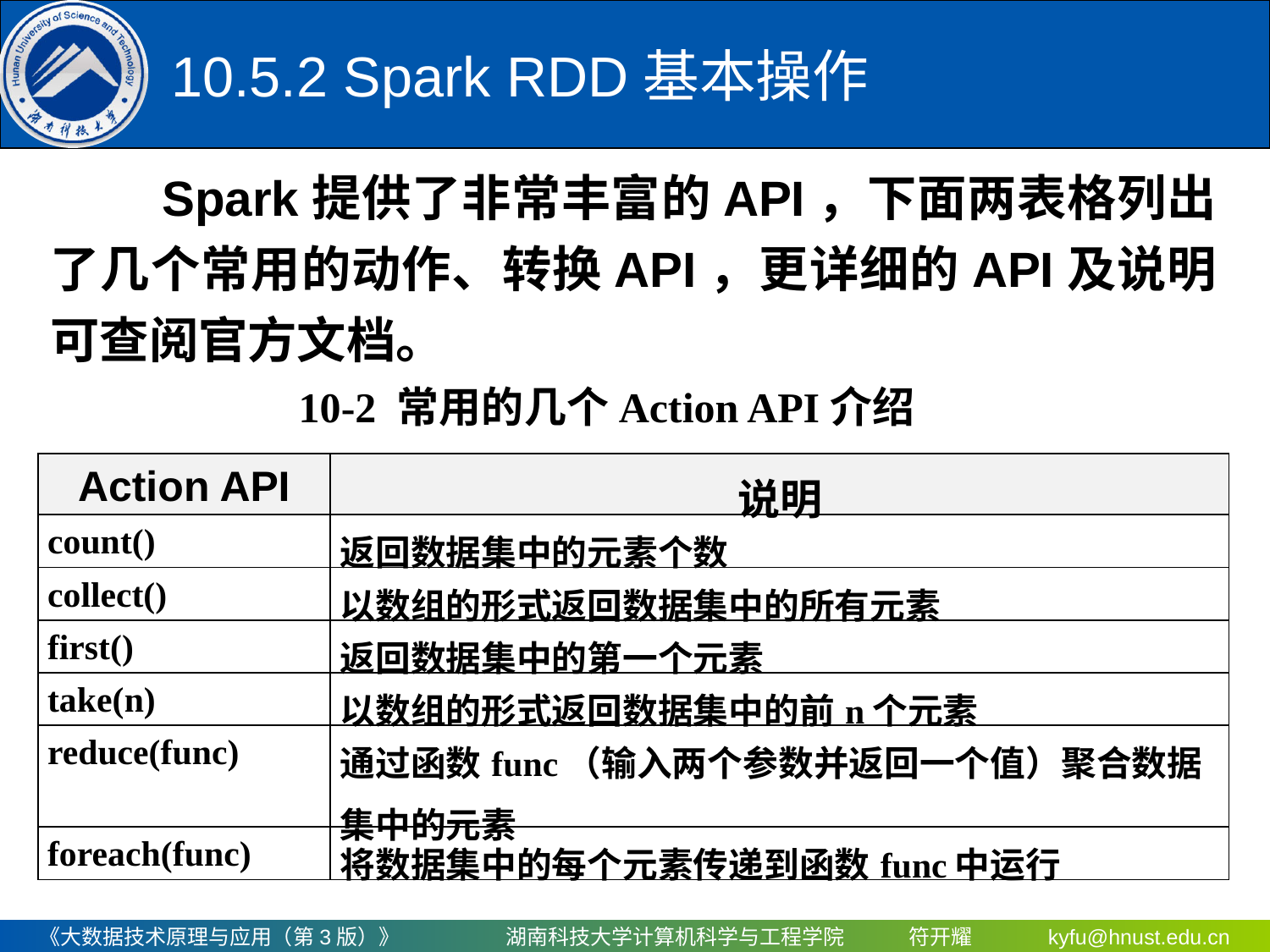

# 10.5.2 Spark RDD基本操作
　　Spark提供了非常丰富的API，下面两表格列出了几个常用的动作、转换API，更详细的API及说明可查阅官方文档。
10-2 常用的几个Action API介绍
| Action API | 说明 |
| --- | --- |
| count() | 返回数据集中的元素个数 |
| collect() | 以数组的形式返回数据集中的所有元素 |
| first() | 返回数据集中的第一个元素 |
| take(n) | 以数组的形式返回数据集中的前n个元素 |
| reduce(func) | 通过函数func（输入两个参数并返回一个值）聚合数据集中的元素 |
| foreach(func) | 将数据集中的每个元素传递到函数func中运行 |